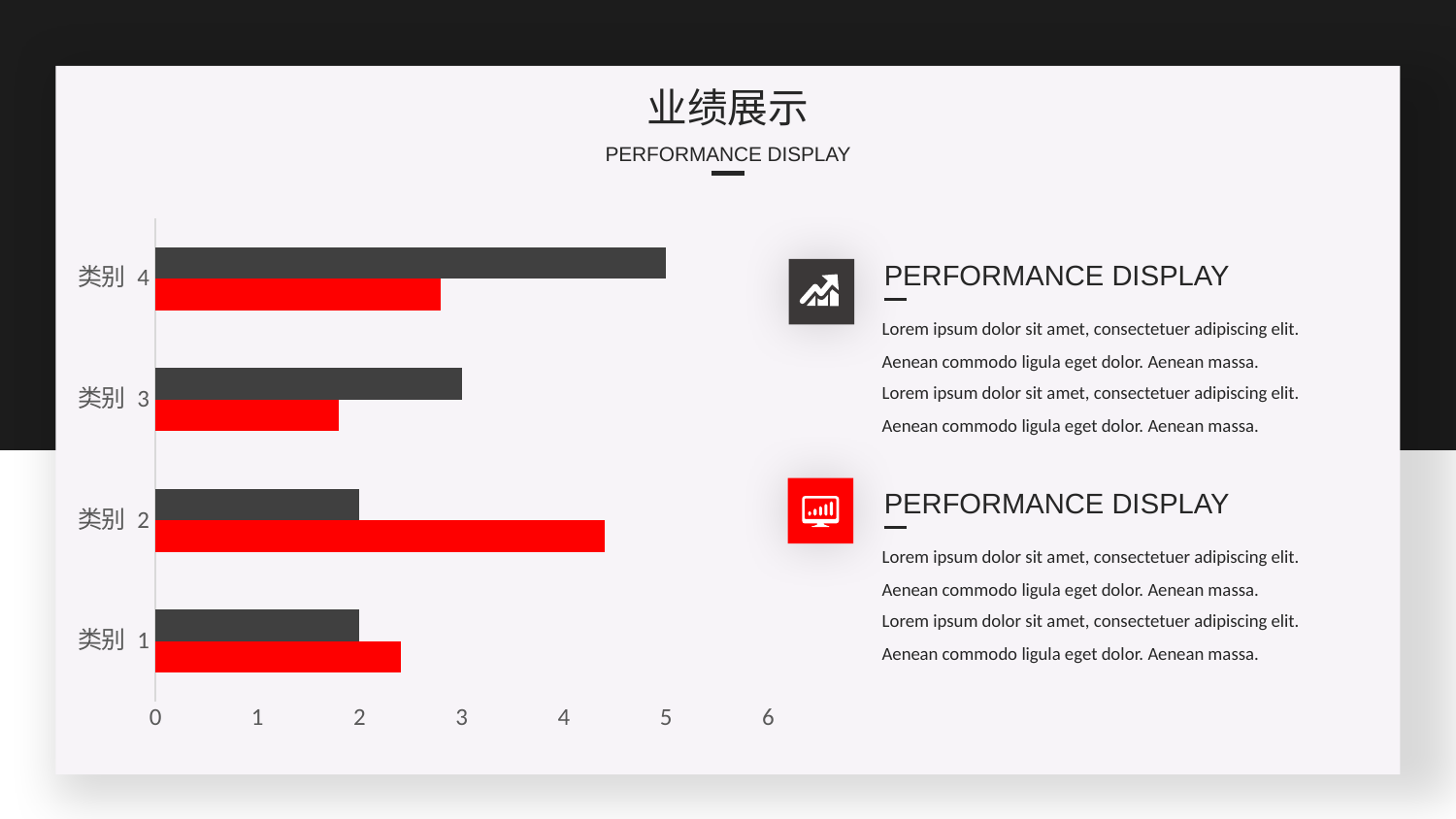

业绩展示
PERFORMANCE DISPLAY

### Chart

| Category | 系列 2 | 系列 3 |
|---|---|---|
| 类别 1 | 2.4 | 2.0 |
| 类别 2 | 4.4 | 2.0 |
| 类别 3 | 1.8 | 3.0 |
| 类别 4 | 2.8 | 5.0 |
PERFORMANCE DISPLAY

Lorem ipsum dolor sit amet, consectetuer adipiscing elit. Aenean commodo ligula eget dolor. Aenean massa.
Lorem ipsum dolor sit amet, consectetuer adipiscing elit. Aenean commodo ligula eget dolor. Aenean massa.

PERFORMANCE DISPLAY

Lorem ipsum dolor sit amet, consectetuer adipiscing elit. Aenean commodo ligula eget dolor. Aenean massa.
Lorem ipsum dolor sit amet, consectetuer adipiscing elit. Aenean commodo ligula eget dolor. Aenean massa.